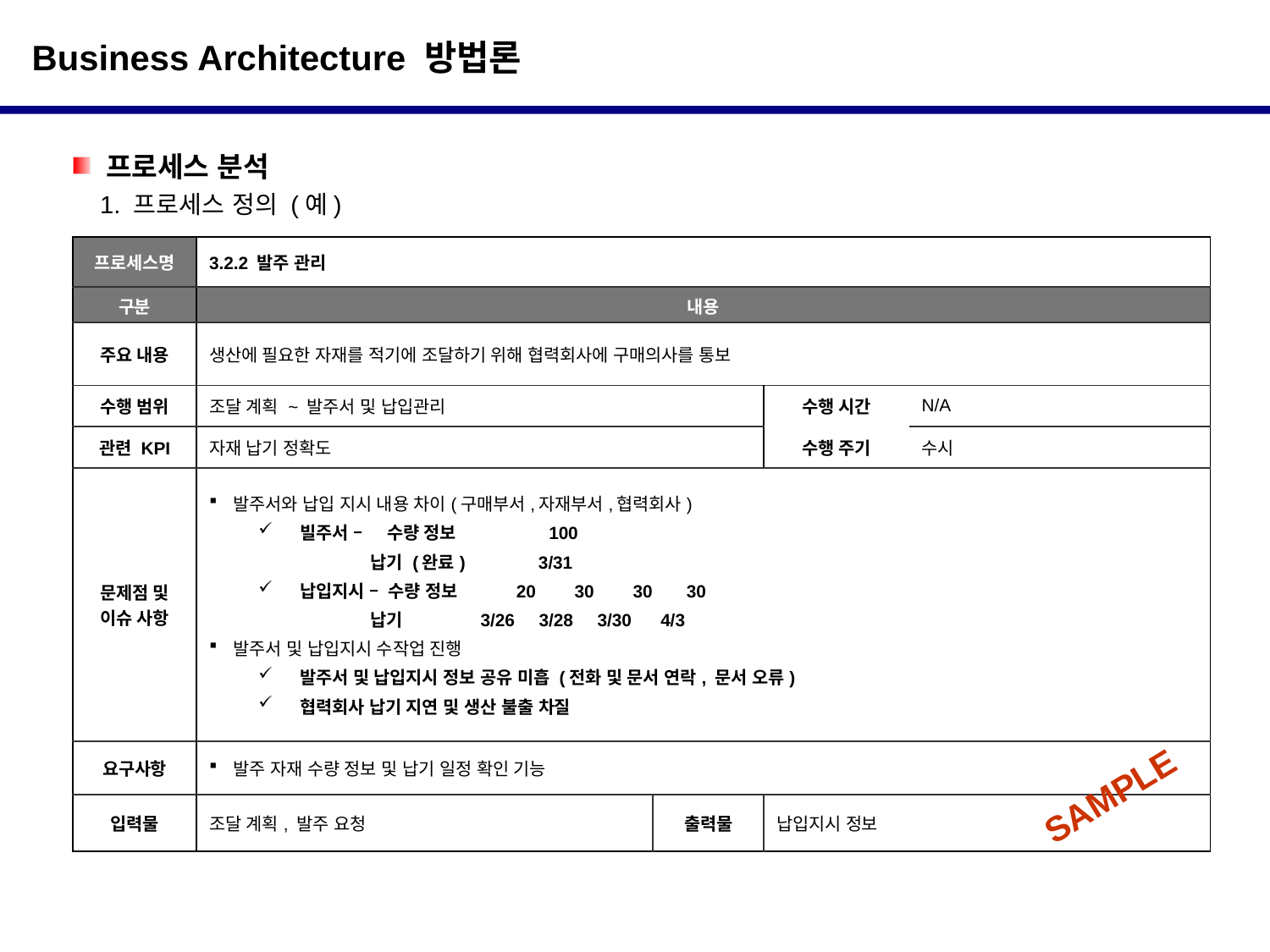

Business Architecture 방법론

 프로세스 분석
    1. 프로세스 정의 (예)
| 프로세스명 | 3.2.2 발주 관리 |  |  |  |
| --- | --- | --- | --- | --- |
| 구분 | 내용 |  |  |  |
| 주요 내용 | 생산에 필요한 자재를 적기에 조달하기 위해 협력회사에 구매의사를 통보 |  |  |  |
| 수행 범위 | 조달 계획 ~ 발주서 및 납입관리 |  | 수행 시간 | N/A |
| 관련 KPI | 자재 납기 정확도 |  | 수행 주기 | 수시 |
| 문제점 및 이슈 사항 | 발주서와 납입 지시 내용 차이(구매부서,자재부서,협력회사) 빌주서 – 수량 정보 100 납기 (완료) 3/31 납입지시 – 수량 정보 20 30 30 30 납기 3/26 3/28 3/30 4/3 발주서 및 납입지시 수작업 진행 발주서 및 납입지시 정보 공유 미흡 (전화 및 문서 연락, 문서 오류) 협력회사 납기 지연 및 생산 불출 차질 |  |  |  |
| 요구사항 | 발주 자재 수량 정보 및 납기 일정 확인 기능 |  |  |  |
| 입력물 | 조달 계획, 발주 요청 | 출력물 | 납입지시 정보 |  |
SAMPLE